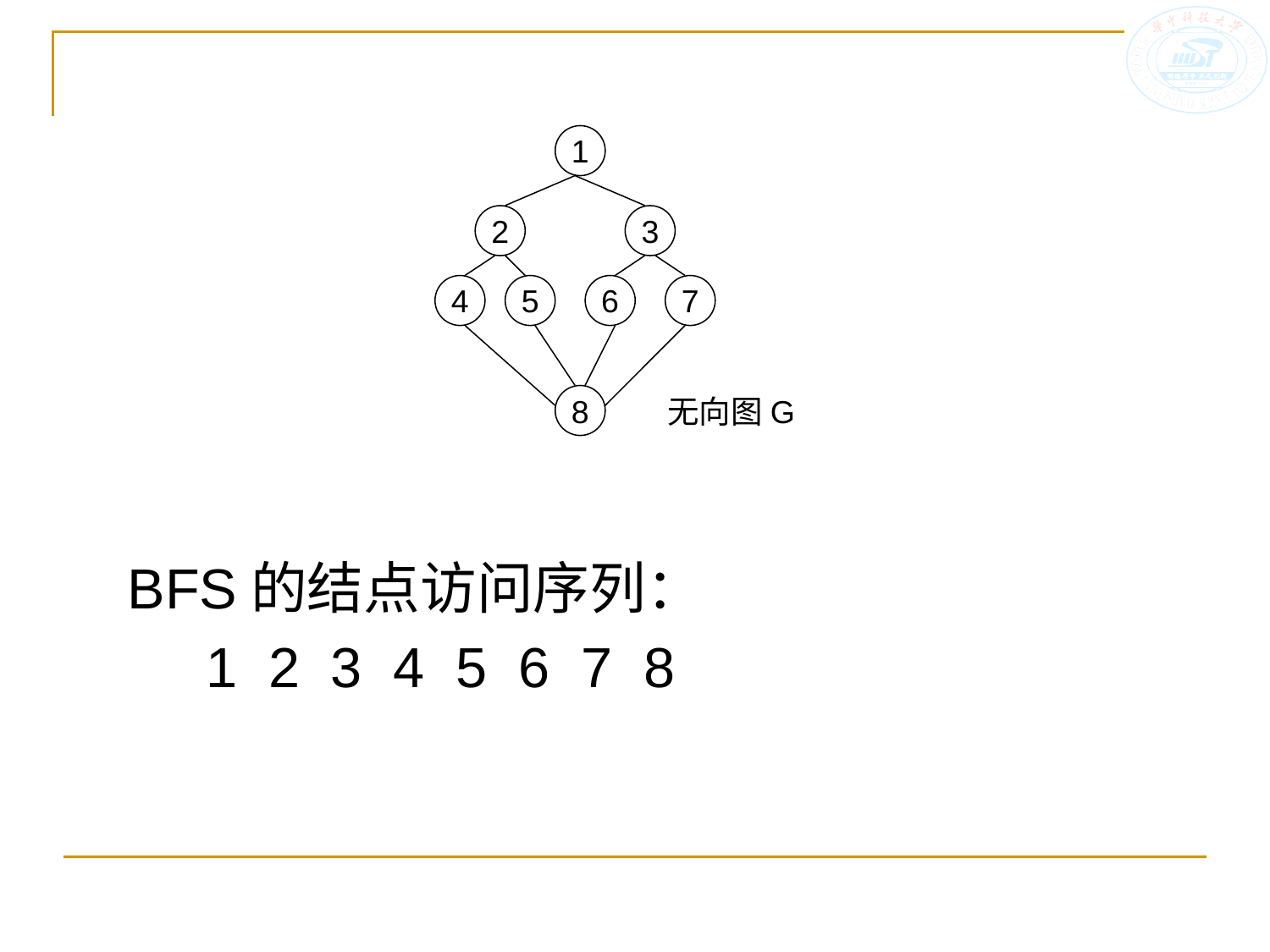

1

2
3

4
5
6
7

8
无向图G
BFS的结点访问序列：
     1  2  3  4  5  6  7  8